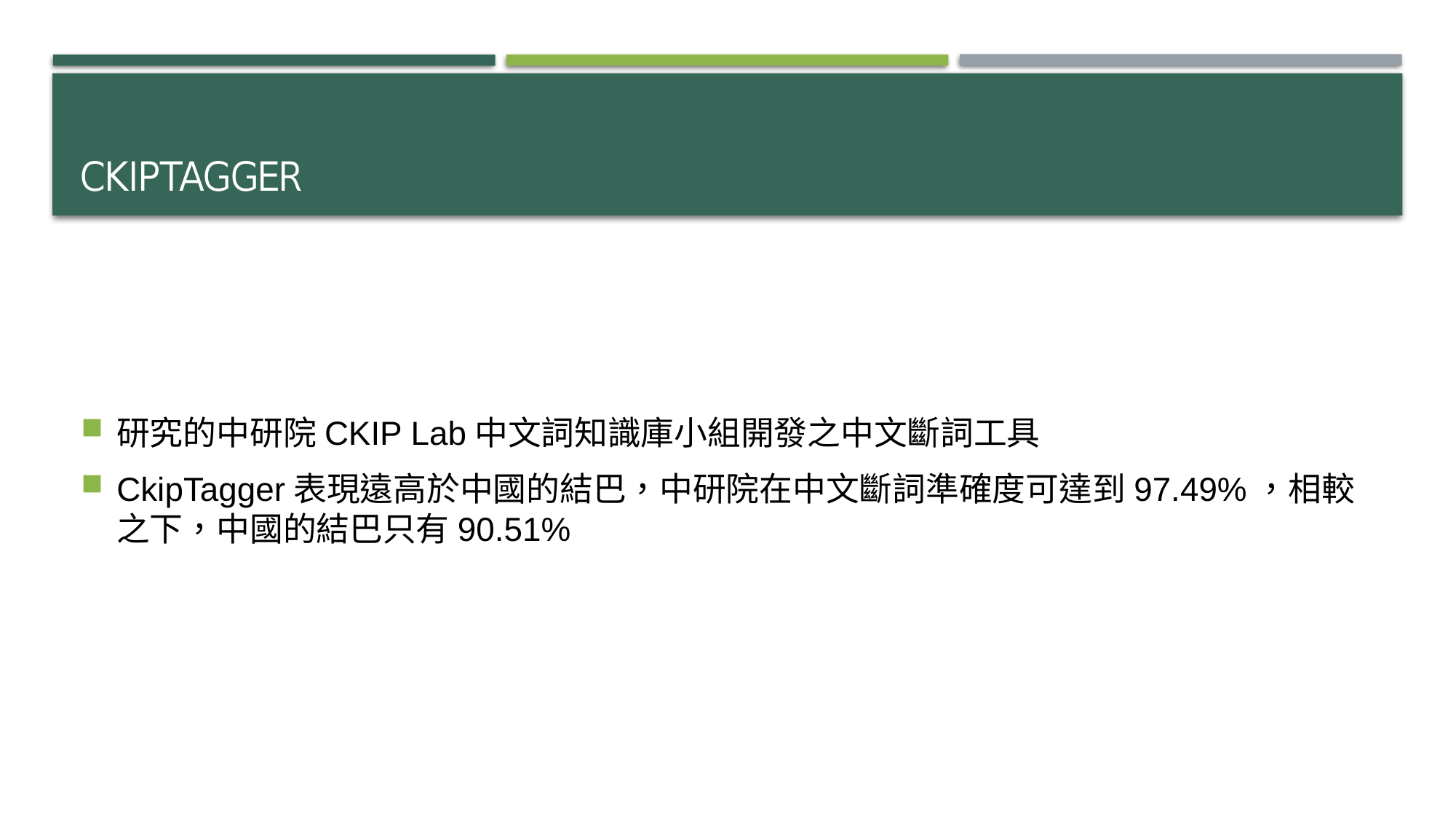

# ckiptagger
研究的中研院CKIP Lab中文詞知識庫小組開發之中文斷詞工具
CkipTagger表現遠高於中國的結巴，中研院在中文斷詞準確度可達到97.49%，相較之下，中國的結巴只有90.51%